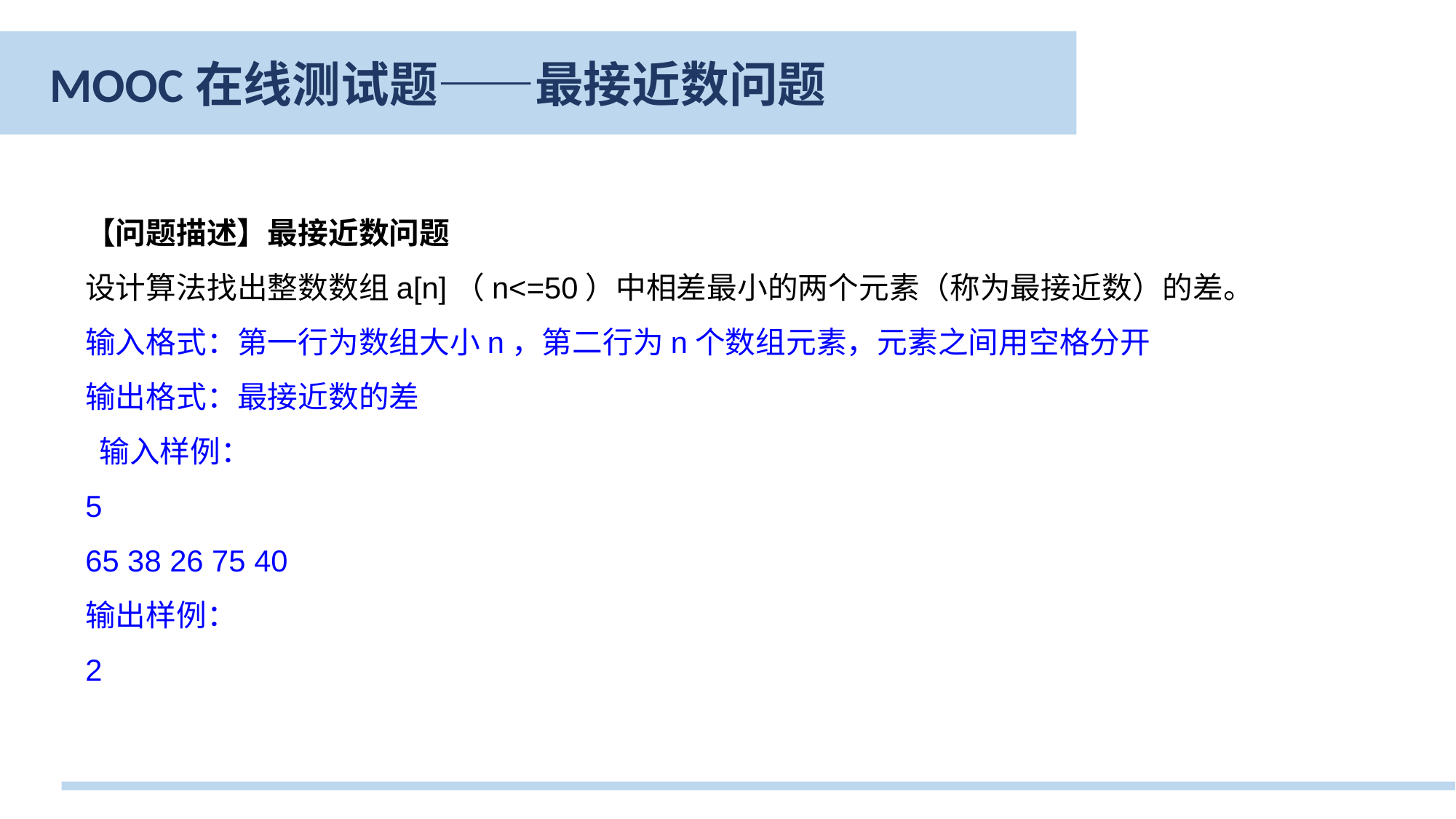

MOOC在线测试题——最接近数问题
【问题描述】最接近数问题
设计算法找出整数数组a[n]（n<=50）中相差最小的两个元素（称为最接近数）的差。
输入格式：第一行为数组大小n，第二行为n个数组元素，元素之间用空格分开
输出格式：最接近数的差
 输入样例：
5
65 38 26 75 40
输出样例：
2